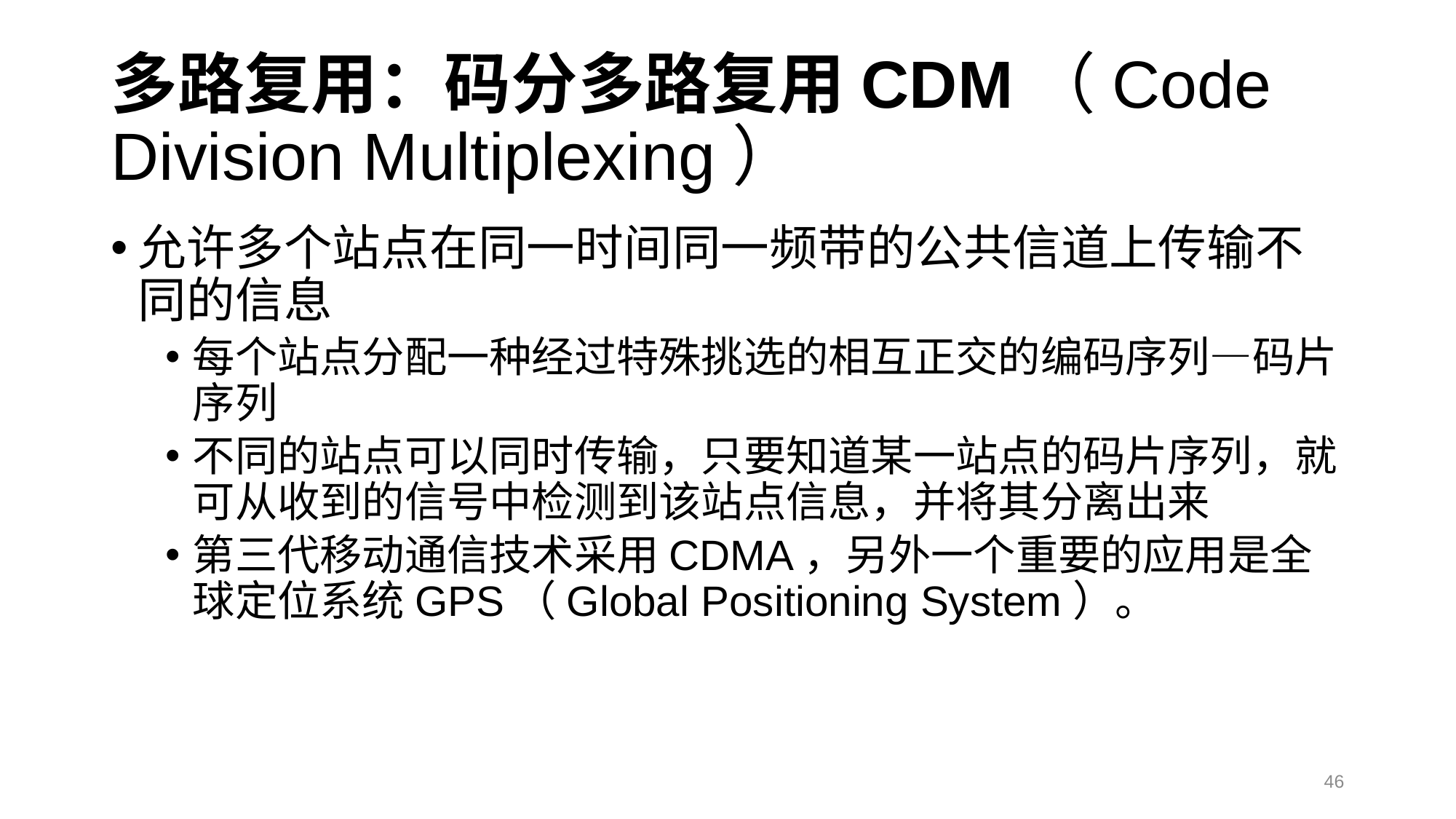

# 多路复用：码分多路复用CDM（Code Division Multiplexing）
允许多个站点在同一时间同一频带的公共信道上传输不同的信息
每个站点分配一种经过特殊挑选的相互正交的编码序列—码片序列
不同的站点可以同时传输，只要知道某一站点的码片序列，就可从收到的信号中检测到该站点信息，并将其分离出来
第三代移动通信技术采用CDMA，另外一个重要的应用是全球定位系统GPS（Global Positioning System）。

46